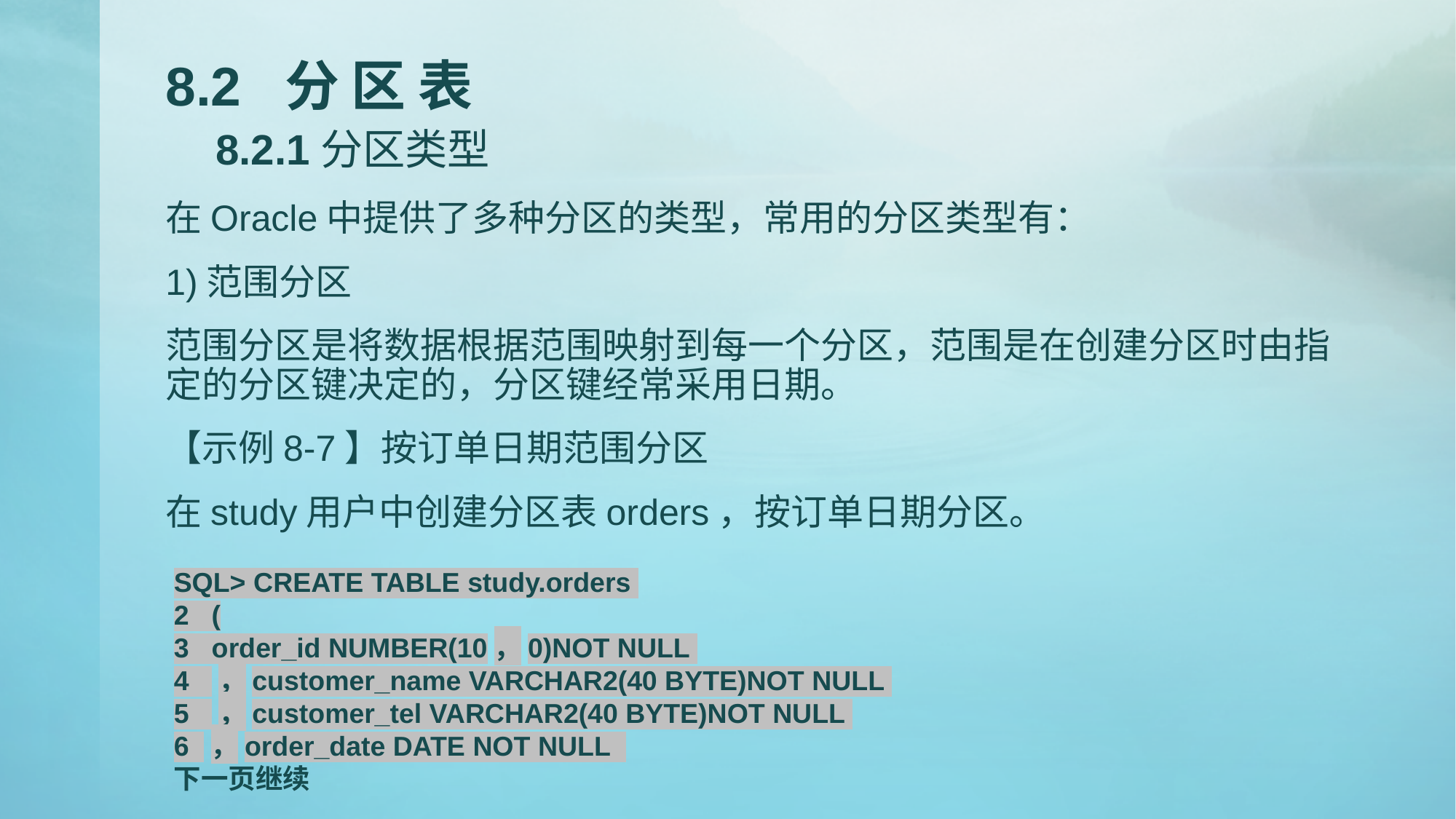

# 8.2  分 区 表 8.2.1分区类型
在Oracle中提供了多种分区的类型，常用的分区类型有：
1)范围分区
范围分区是将数据根据范围映射到每一个分区，范围是在创建分区时由指定的分区键决定的，分区键经常采用日期。
【示例8-7】按订单日期范围分区
在study用户中创建分区表orders，按订单日期分区。

SQL> CREATE TABLE study.orders
2   (
3   order_id NUMBER(10，0)NOT NULL
4   ，customer_name VARCHAR2(40 BYTE)NOT NULL
5   ，customer_tel VARCHAR2(40 BYTE)NOT NULL
6  ，order_date DATE NOT NULL
下一页继续